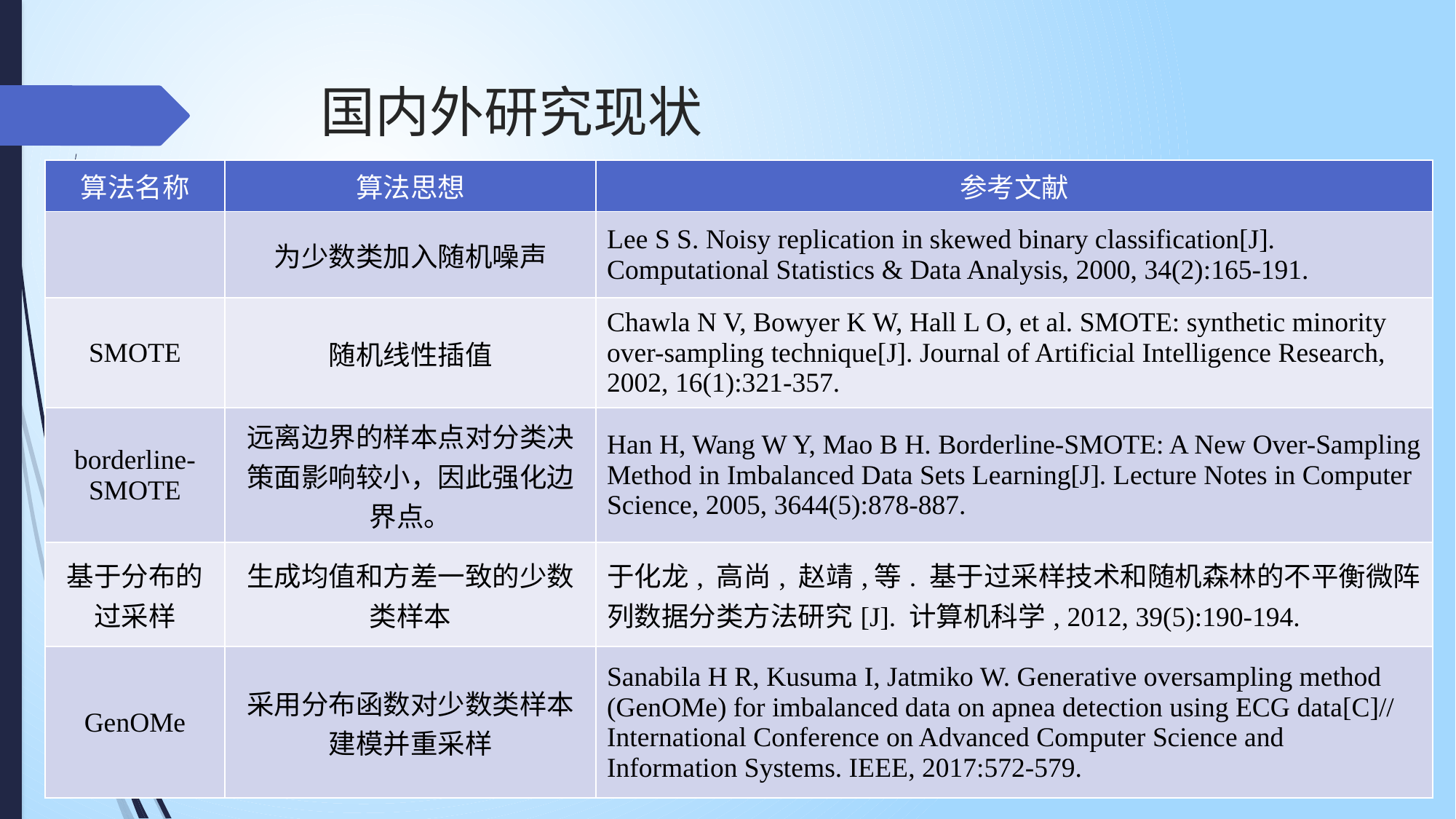

# 国内外研究现状
| 算法名称 | 算法思想 | 参考文献 |
| --- | --- | --- |
|  | 为少数类加入随机噪声 | Lee S S. Noisy replication in skewed binary classification[J]. Computational Statistics & Data Analysis, 2000, 34(2):165-191. |
| SMOTE | 随机线性插值 | Chawla N V, Bowyer K W, Hall L O, et al. SMOTE: synthetic minority over-sampling technique[J]. Journal of Artificial Intelligence Research, 2002, 16(1):321-357. |
| borderline-SMOTE | 远离边界的样本点对分类决策面影响较小，因此强化边界点。 | Han H, Wang W Y, Mao B H. Borderline-SMOTE: A New Over-Sampling Method in Imbalanced Data Sets Learning[J]. Lecture Notes in Computer Science, 2005, 3644(5):878-887. |
| 基于分布的过采样 | 生成均值和方差一致的少数类样本 | 于化龙, 高尚, 赵靖,等. 基于过采样技术和随机森林的不平衡微阵列数据分类方法研究[J]. 计算机科学, 2012, 39(5):190-194. |
| GenOMe | 采用分布函数对少数类样本建模并重采样 | Sanabila H R, Kusuma I, Jatmiko W. Generative oversampling method (GenOMe) for imbalanced data on apnea detection using ECG data[C]// International Conference on Advanced Computer Science and Information Systems. IEEE, 2017:572-579. |